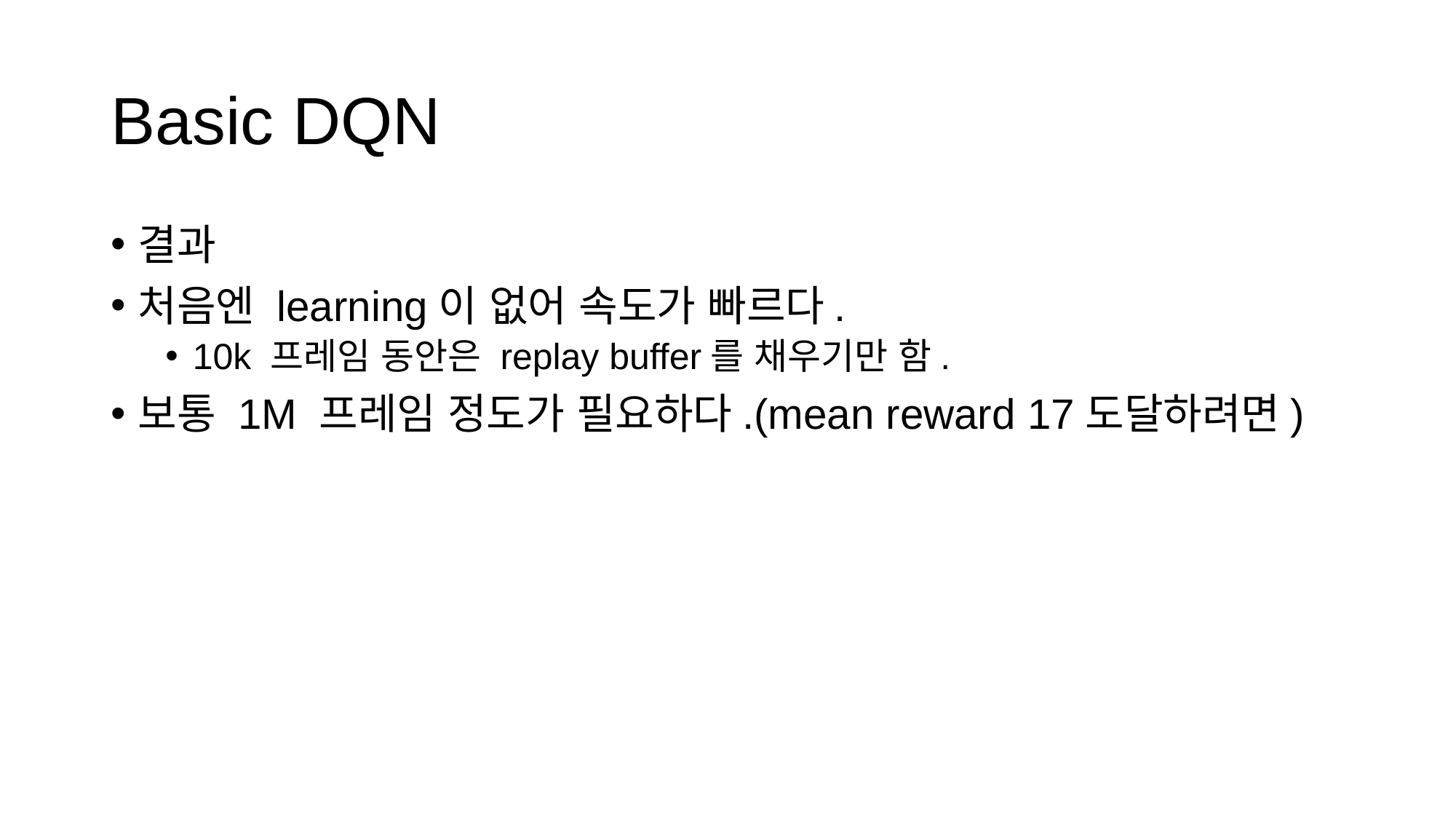

# Basic DQN
결과
처음엔 learning이 없어 속도가 빠르다.
10k 프레임 동안은 replay buffer를 채우기만 함.
보통 1M 프레임 정도가 필요하다.(mean reward 17도달하려면)